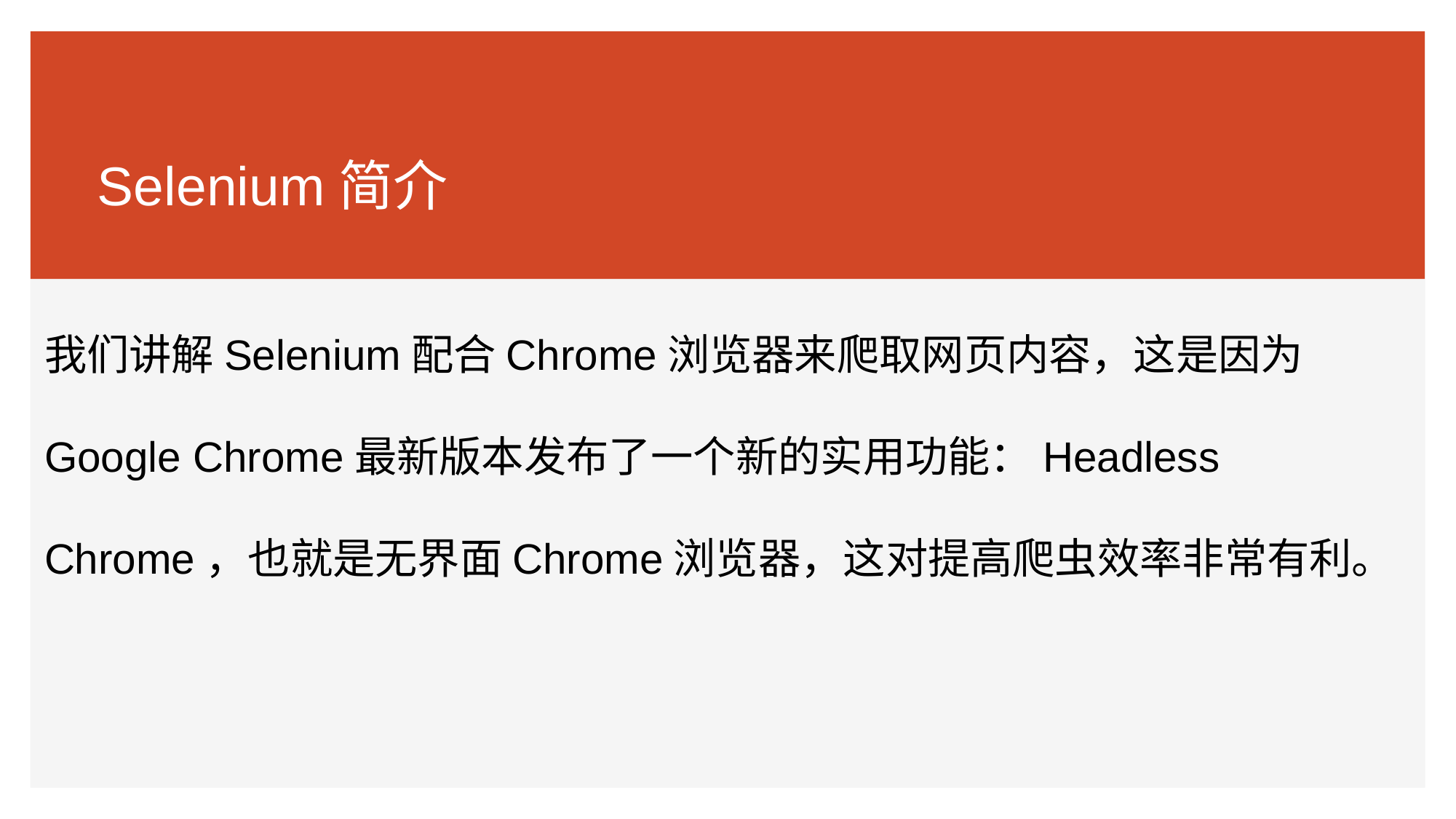

# Selenium简介
我们讲解Selenium配合Chrome浏览器来爬取网页内容，这是因为Google Chrome最新版本发布了一个新的实用功能：Headless Chrome，也就是无界面Chrome浏览器，这对提高爬虫效率非常有利。